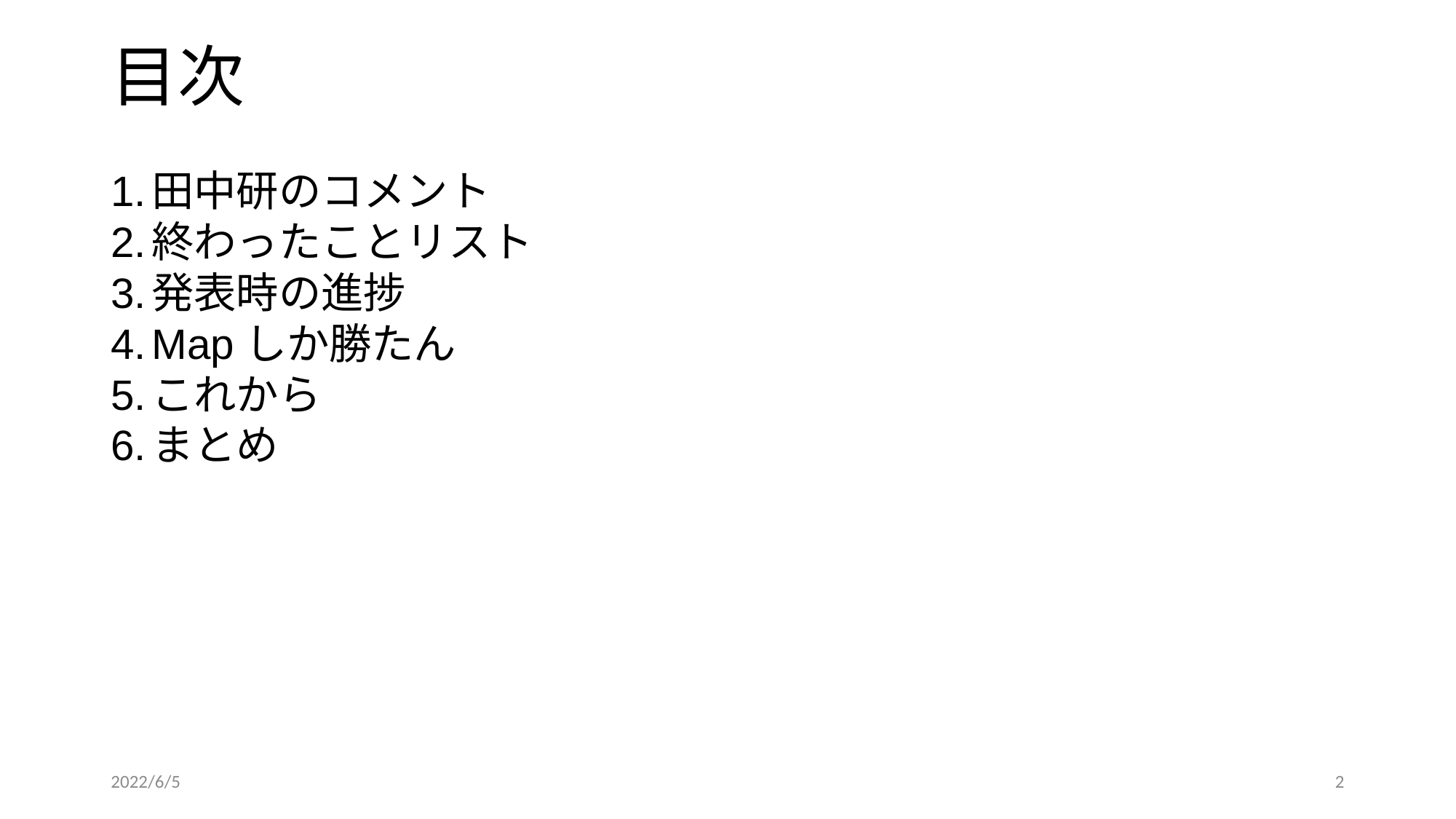

# 目次
田中研のコメント
終わったことリスト
発表時の進捗
Mapしか勝たん
これから
まとめ
2022/6/5
2